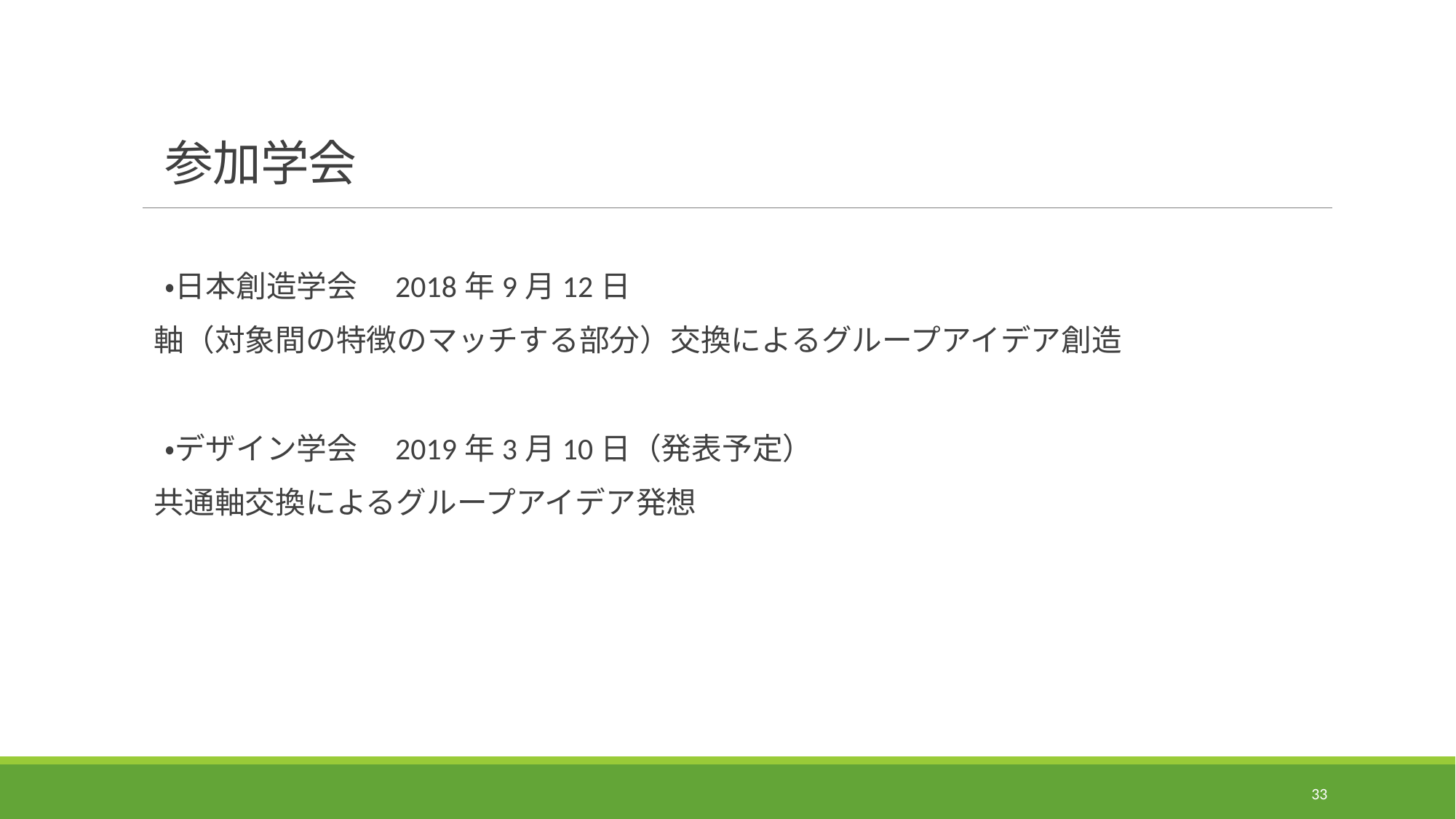

# 参加学会
・日本創造学会　2018年9月12日
軸（対象間の特徴のマッチする部分）交換によるグループアイデア創造

・デザイン学会　2019年3月10日（発表予定）
共通軸交換によるグループアイデア発想

33